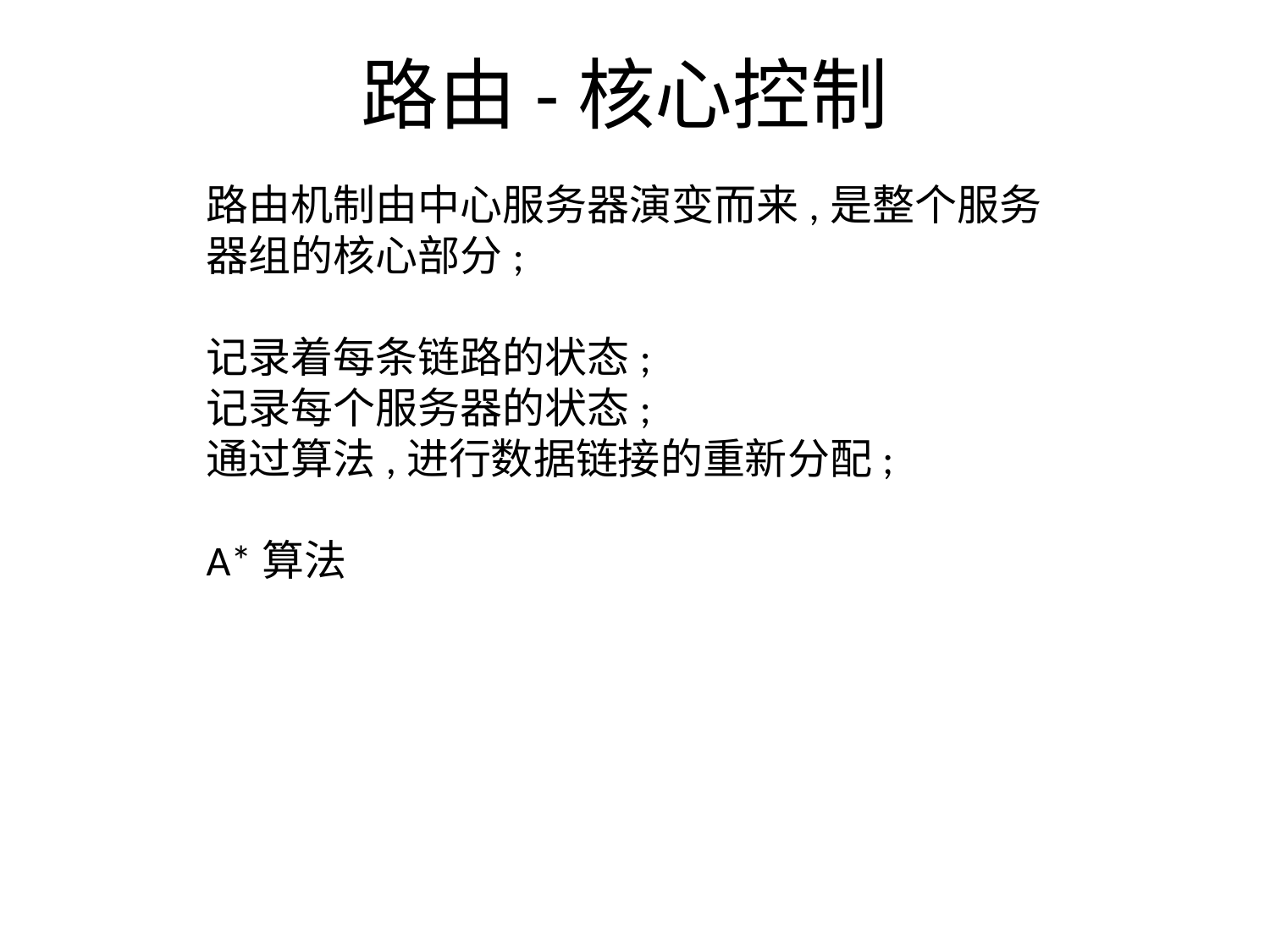

# 路由-核心控制
路由机制由中心服务器演变而来,是整个服务器组的核心部分;

记录着每条链路的状态;
记录每个服务器的状态;
通过算法,进行数据链接的重新分配;

A*算法